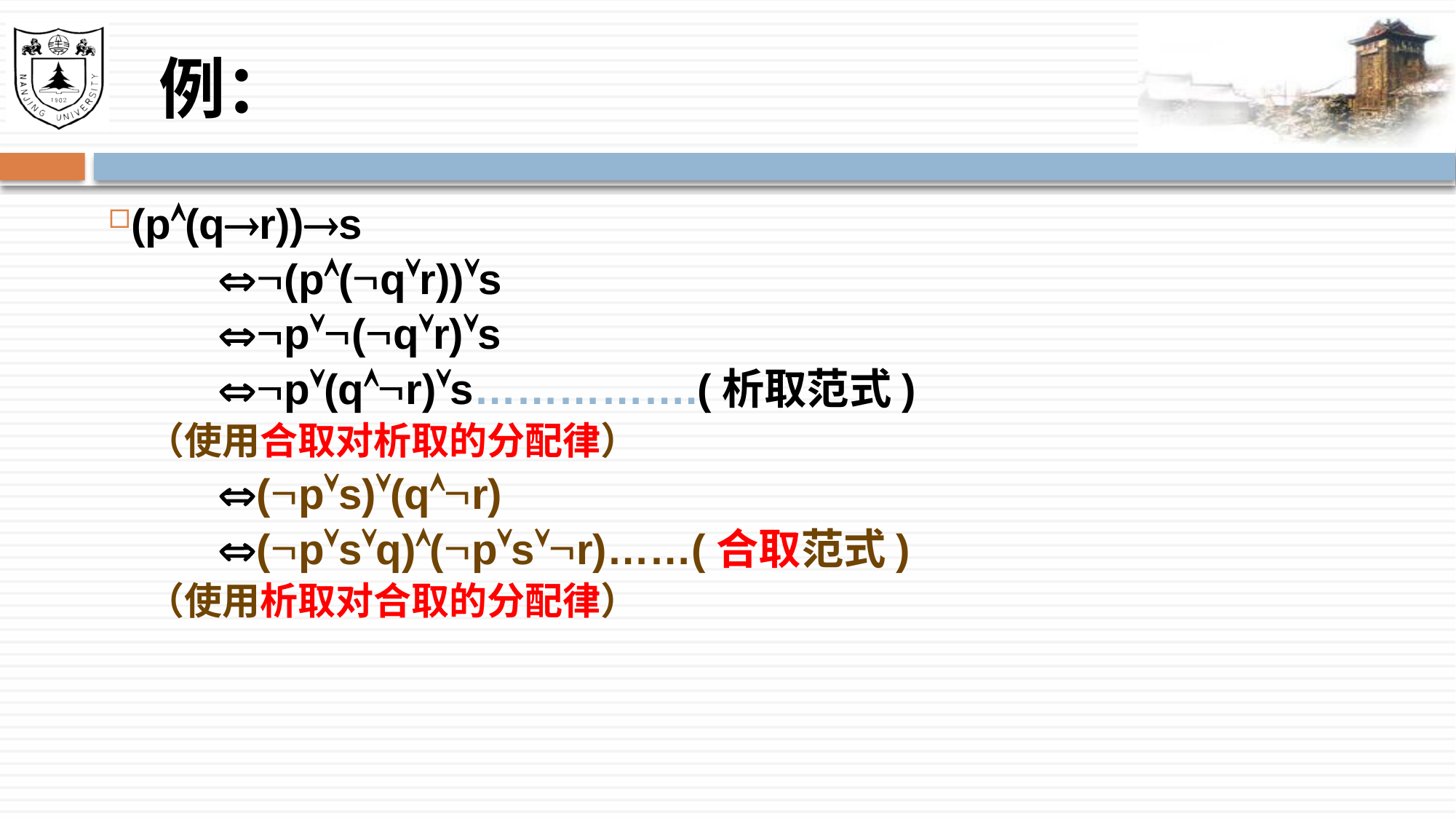

# 例：
(p∧(q→r))→s
	⇔¬(p∧(¬q∨r))∨s
	⇔¬p∨¬(¬q∨r)∨s
	⇔¬p∨(q∧¬r)∨s…………….(析取范式)
（使用合取对析取的分配律）
	⇔(¬p∨s)∨(q∧¬r)
	⇔(¬p∨s∨q)∧(¬p∨s∨¬r)……(合取范式)
（使用析取对合取的分配律）